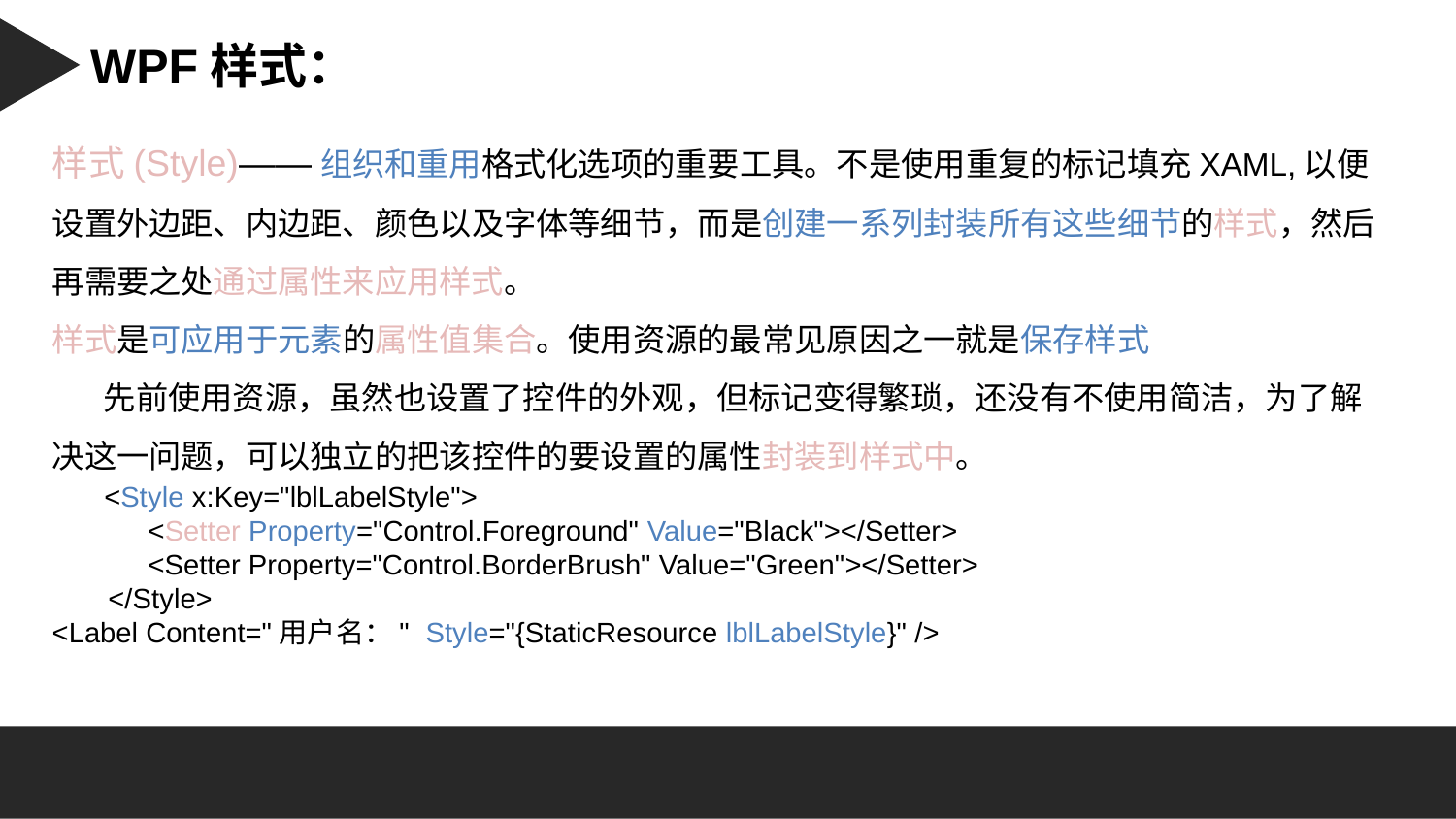

Character 字符串：

WPF样式：
样式(Style)——组织和重用格式化选项的重要工具。不是使用重复的标记填充XAML,以便设置外边距、内边距、颜色以及字体等细节，而是创建一系列封装所有这些细节的样式，然后再需要之处通过属性来应用样式。
样式是可应用于元素的属性值集合。使用资源的最常见原因之一就是保存样式
      先前使用资源，虽然也设置了控件的外观，但标记变得繁琐，还没有不使用简洁，为了解决这一问题，可以独立的把该控件的要设置的属性封装到样式中。
      <Style x:Key="lblLabelStyle">
            <Setter Property="Control.Foreground" Value="Black"></Setter>
            <Setter Property="Control.BorderBrush" Value="Green"></Setter>
       </Style>
<Label Content="用户名："  Style="{StaticResource lblLabelStyle}" />